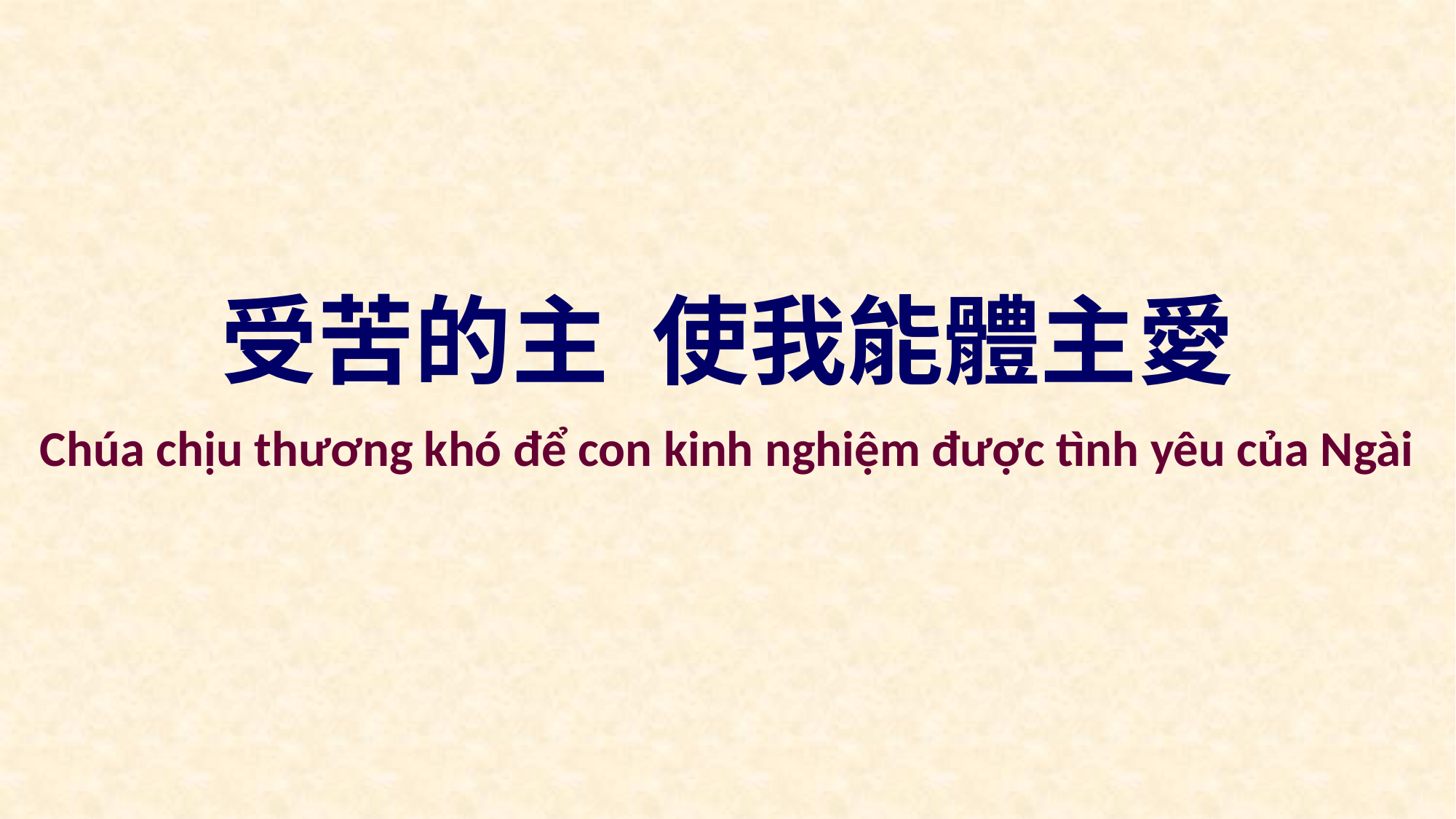

受苦的主  使我能體主愛
Chúa chịu thương khó để con kinh nghiệm được tình yêu của Ngài